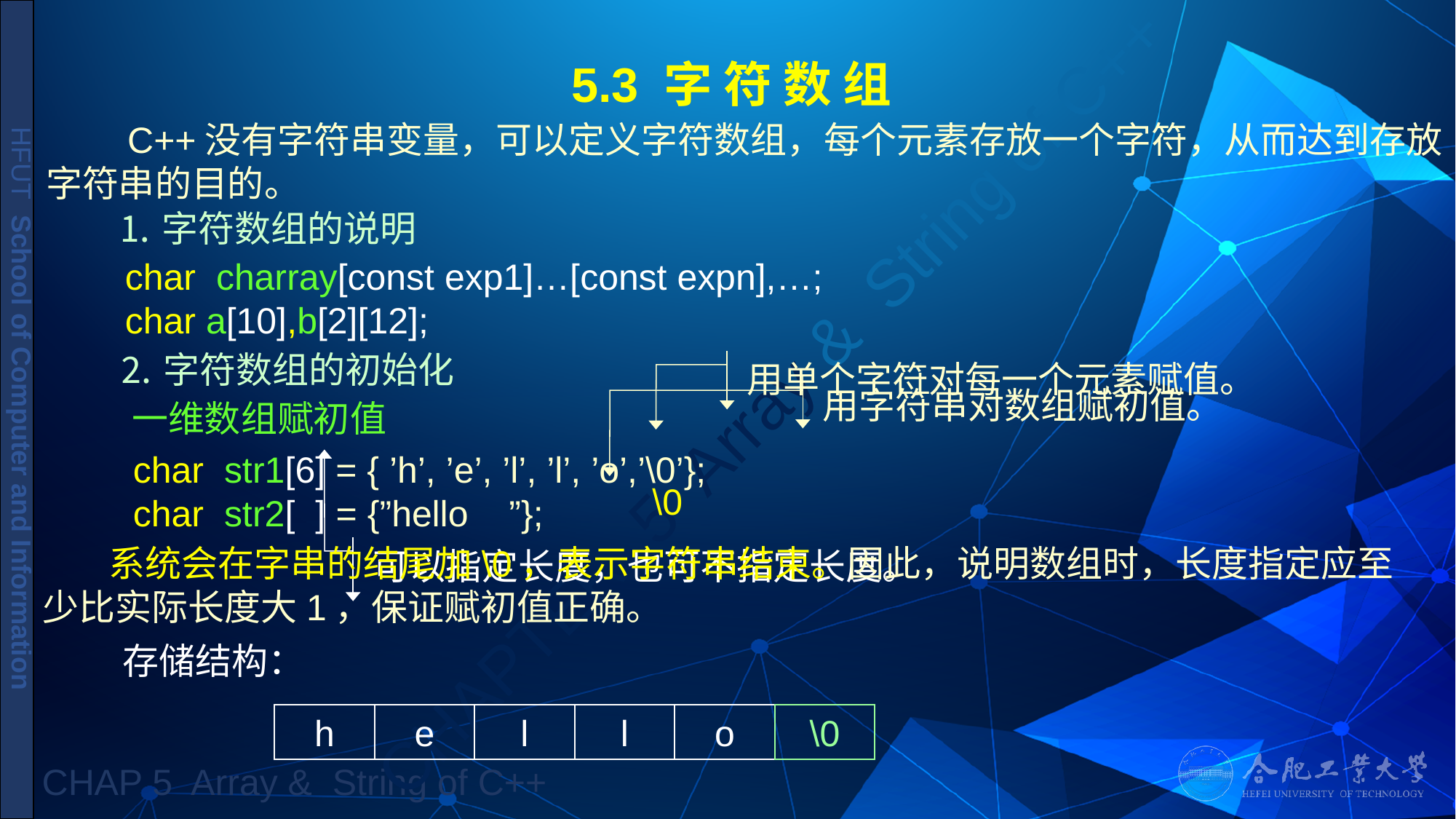

# 5.3 字 符 数 组
        C++没有字符串变量，可以定义字符数组，每个元素存放一个字符，从而达到存放字符串的目的。
⒈字符数组的说明
char  charray[const exp1]…[const expn],…;
char a[10],b[2][12];
⒉字符数组的初始化
用单个字符对每一个元素赋值。

用字符串对数组赋初值。

一维数组赋初值
char  str1[6] = { ’h’, ’e’, ’l’, ’l’, ’o’,’\0’};
char  str2[  ] = {”hello    ”};
\0
       系统会在字串的结尾加\0，表示字符串结束。因此，说明数组时，长度指定应至少比实际长度大1，保证赋初值正确。
可以指定长度，也可不指定长度。

存储结构：
h
e
l
l
o
\0